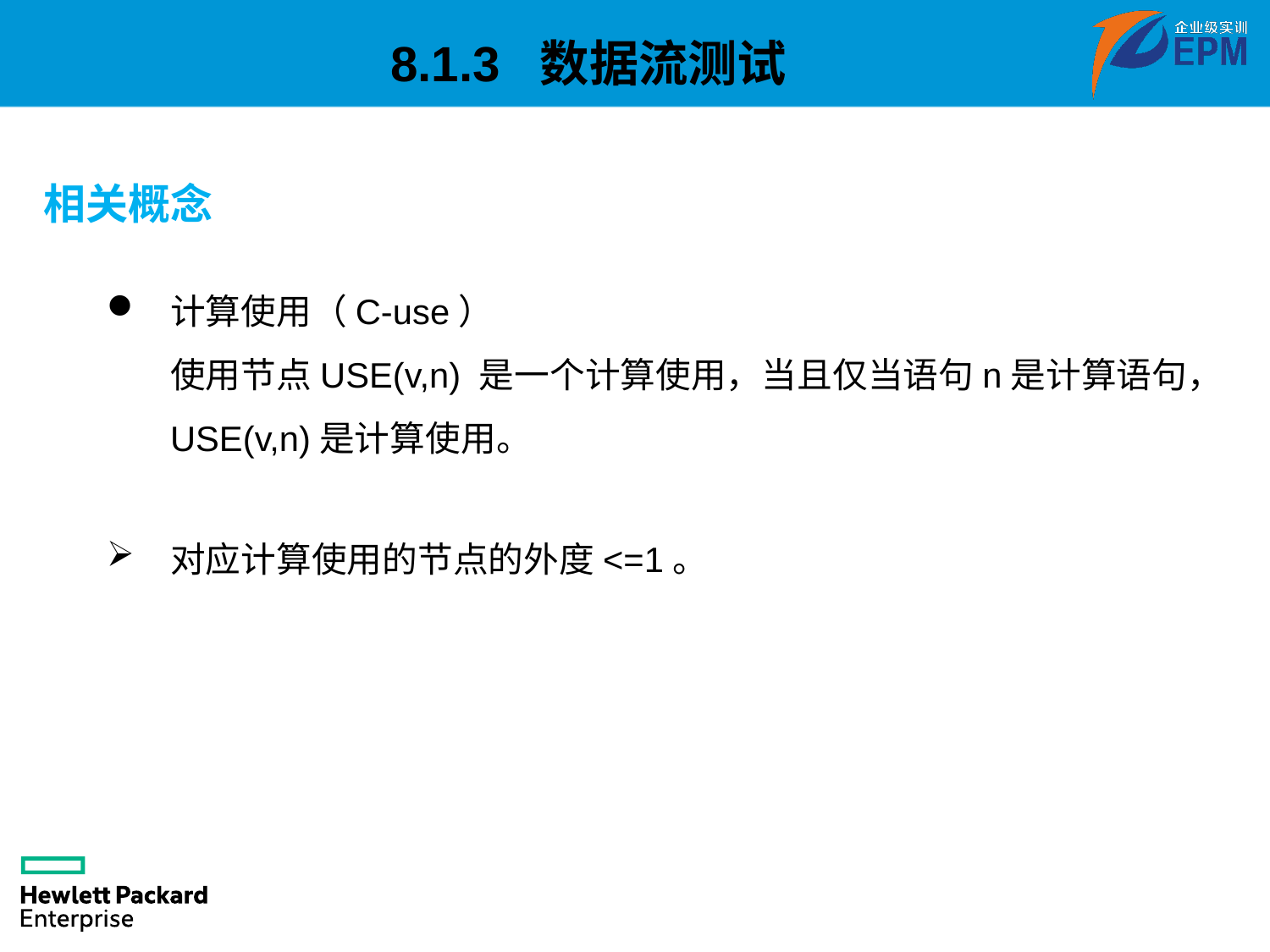

8.1.3  数据流测试
相关概念
计算使用（C-use）
使用节点USE(v,n) 是一个计算使用，当且仅当语句n是计算语句，USE(v,n)是计算使用。

对应计算使用的节点的外度<=1。